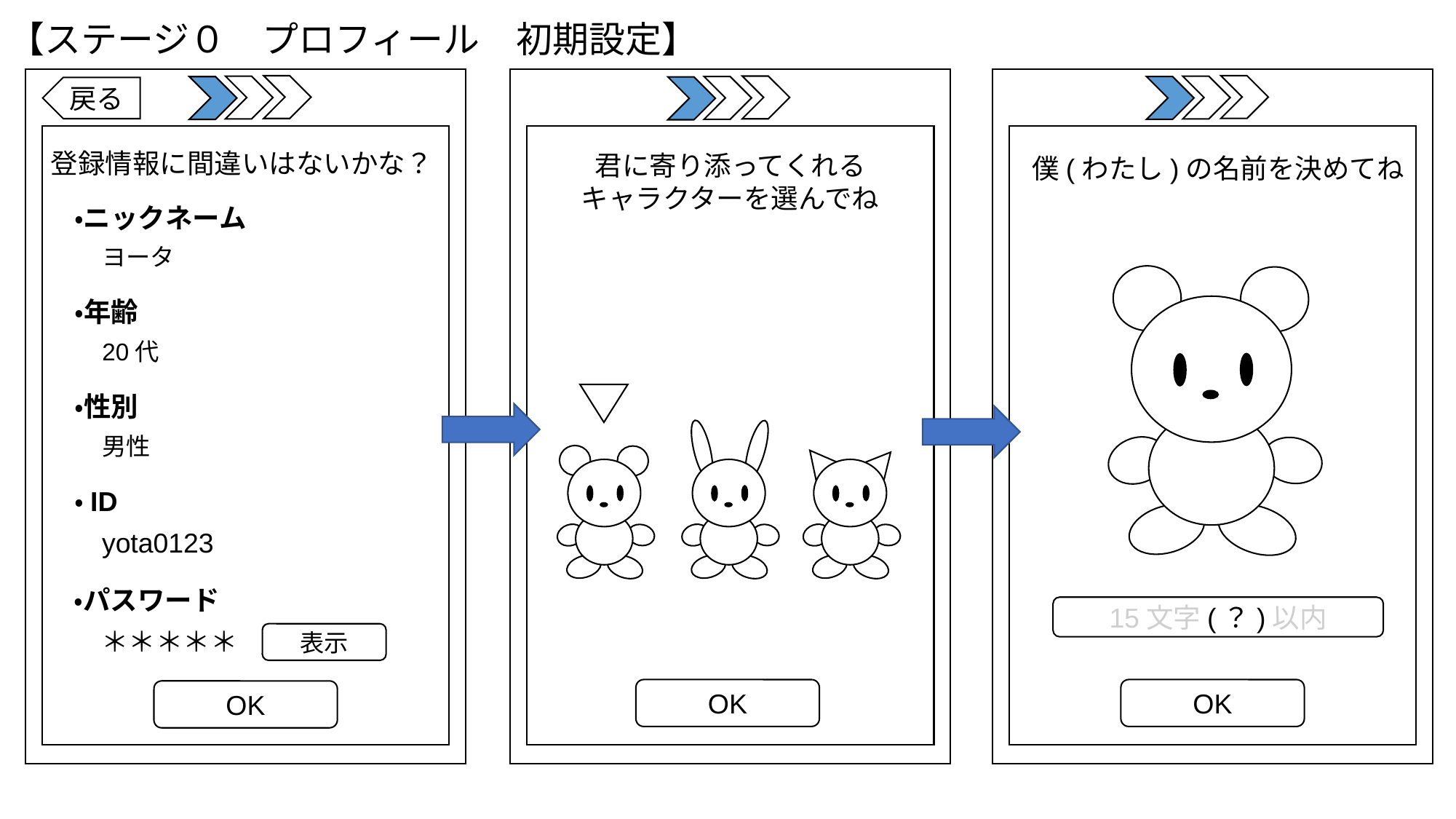

【ステージ０　プロフィール　初期設定】

戻る

登録情報に間違いはないかな？
君に寄り添ってくれる
キャラクターを選んでね
僕(わたし)の名前を決めてね
・ニックネーム
ヨータ

・年齢
20代
・性別

男性
・ID
yota0123
・パスワード
15文字(？)以内
＊＊＊＊＊
表示
OK
OK
OK